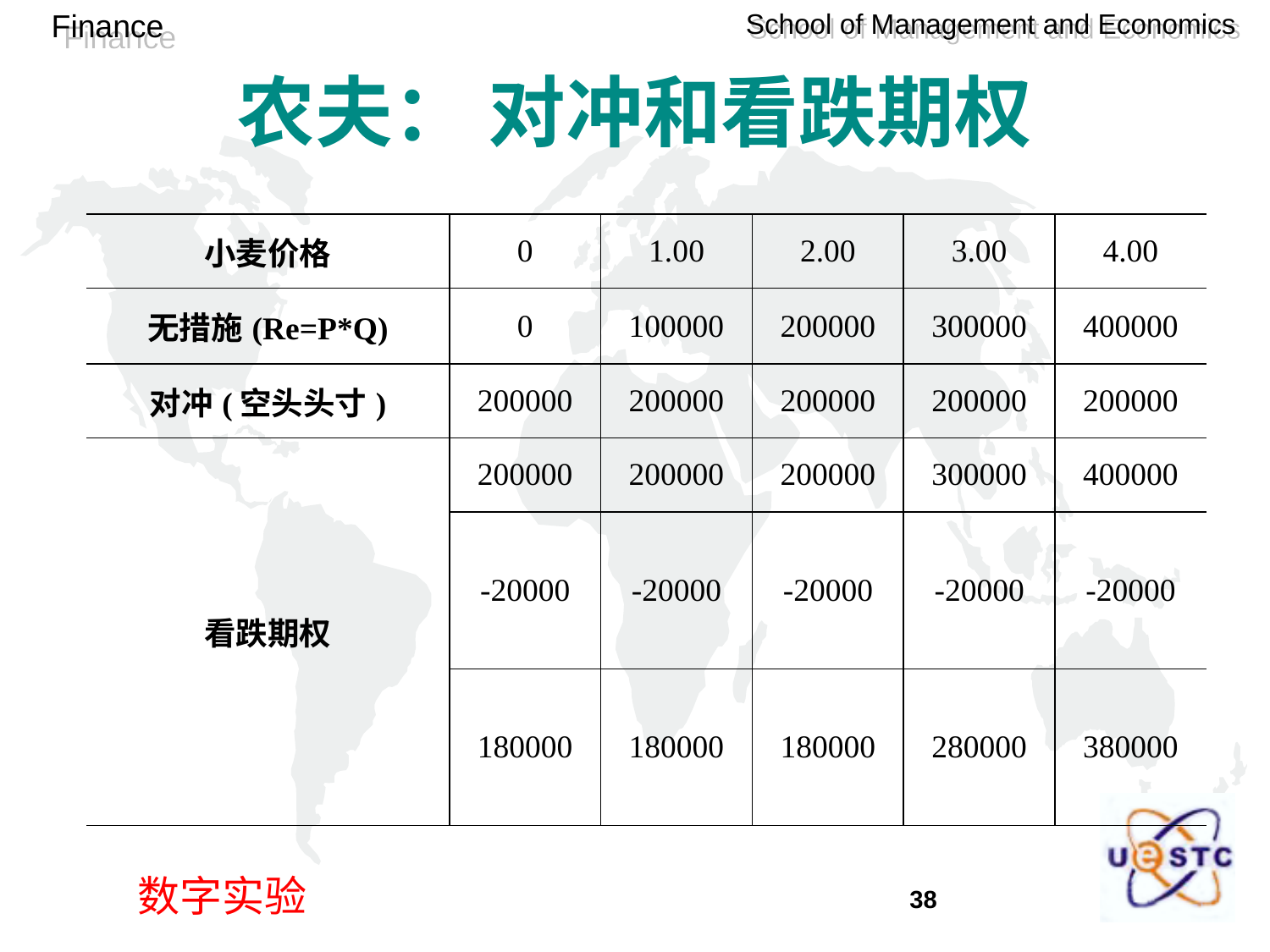

# 农夫： 对冲和看跌期权
| 小麦价格 | 0 | 1.00 | 2.00 | 3.00 | 4.00 |
| --- | --- | --- | --- | --- | --- |
| 无措施(Re=P\*Q) | 0 | 100000 | 200000 | 300000 | 400000 |
| 对冲(空头头寸) | 200000 | 200000 | 200000 | 200000 | 200000 |
| 看跌期权 | 200000 | 200000 | 200000 | 300000 | 400000 |
|  | -20000 | -20000 | -20000 | -20000 | -20000 |
|  | 180000 | 180000 | 180000 | 280000 | 380000 |
数字实验